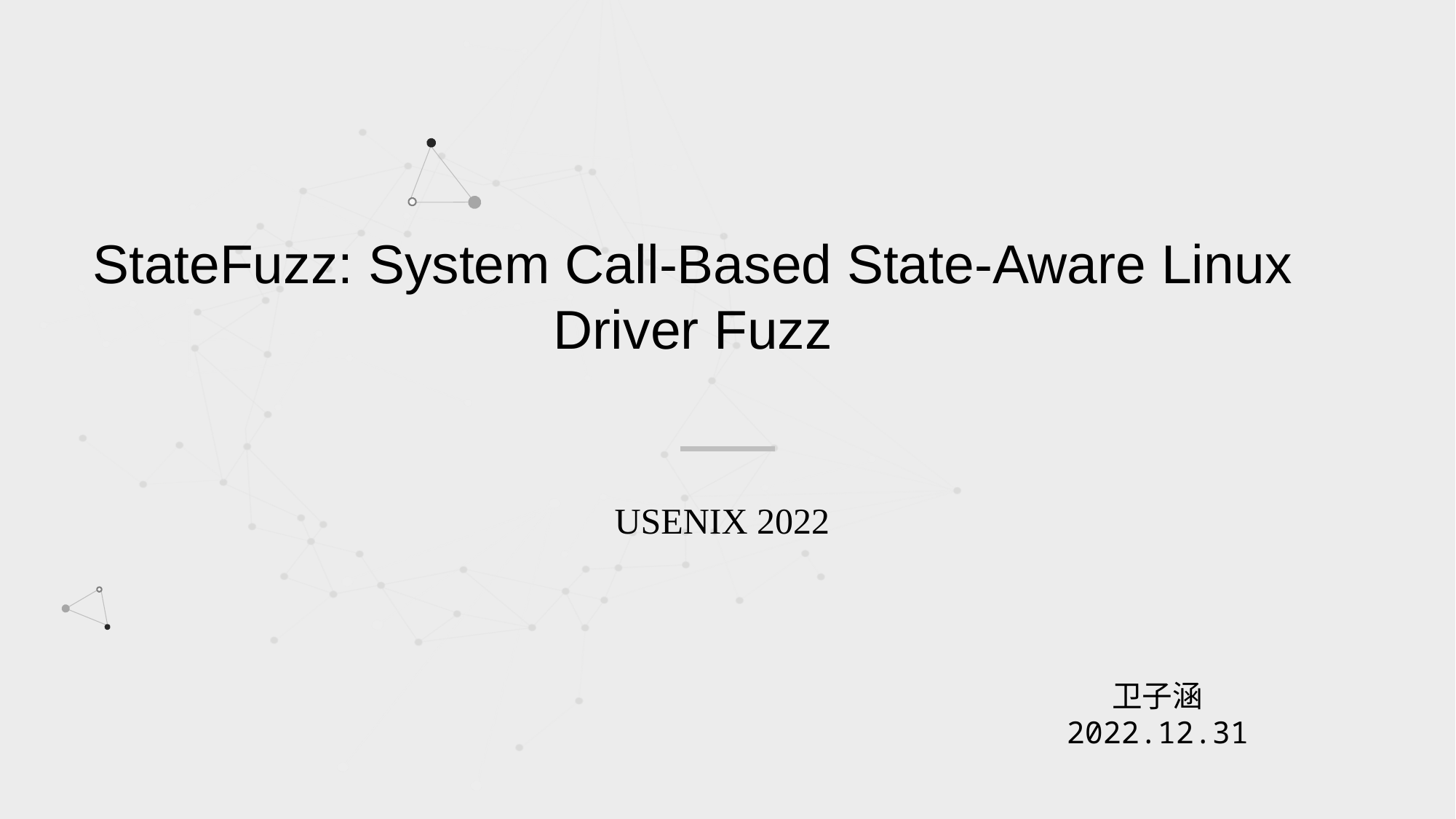

StateFuzz: System Call-Based State-Aware Linux Driver Fuzz
USENIX 2022

卫子涵
2022.12.31